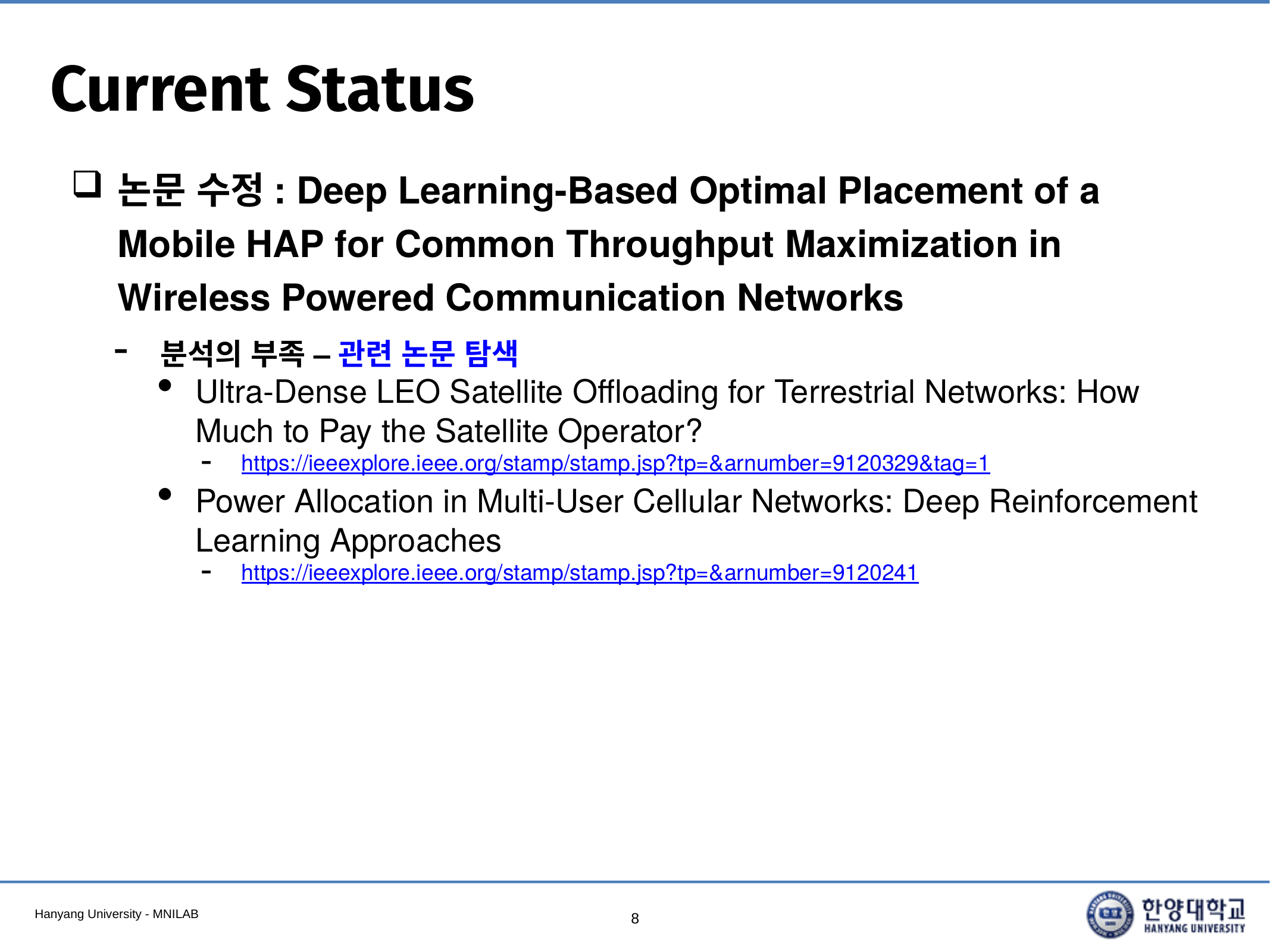

# Current Status
논문 수정: Deep Learning-Based Optimal Placement of a Mobile HAP for Common Throughput Maximization in Wireless Powered Communication Networks
분석의 부족 – 관련 논문 탐색
Ultra-Dense LEO Satellite Offloading for Terrestrial Networks: How Much to Pay the Satellite Operator?
https://ieeexplore.ieee.org/stamp/stamp.jsp?tp=&arnumber=9120329&tag=1
Power Allocation in Multi-User Cellular Networks: Deep Reinforcement Learning Approaches
https://ieeexplore.ieee.org/stamp/stamp.jsp?tp=&arnumber=9120241

8